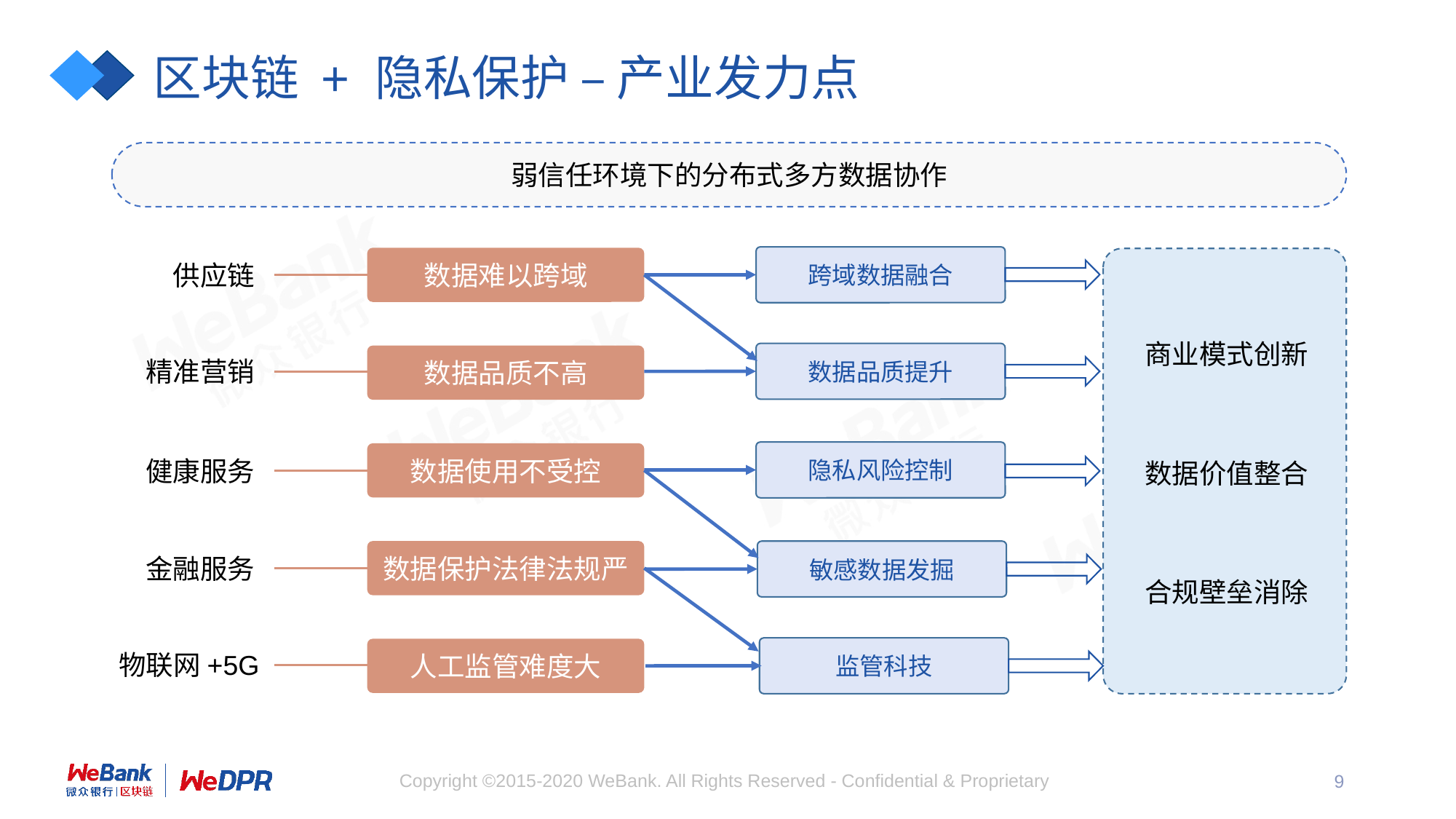

# 区块链 + 隐私保护 – 产业发力点

弱信任环境下的分布式多方数据协作
跨域数据融合
数据难以跨域

供应链

商业模式创新
数据品质提升
数据品质不高
精准营销

隐私风险控制
数据使用不受控
健康服务
数据价值整合

数据保护法律法规严
敏感数据发掘
金融服务

合规壁垒消除
监管科技
人工监管难度大
物联网+5G

9